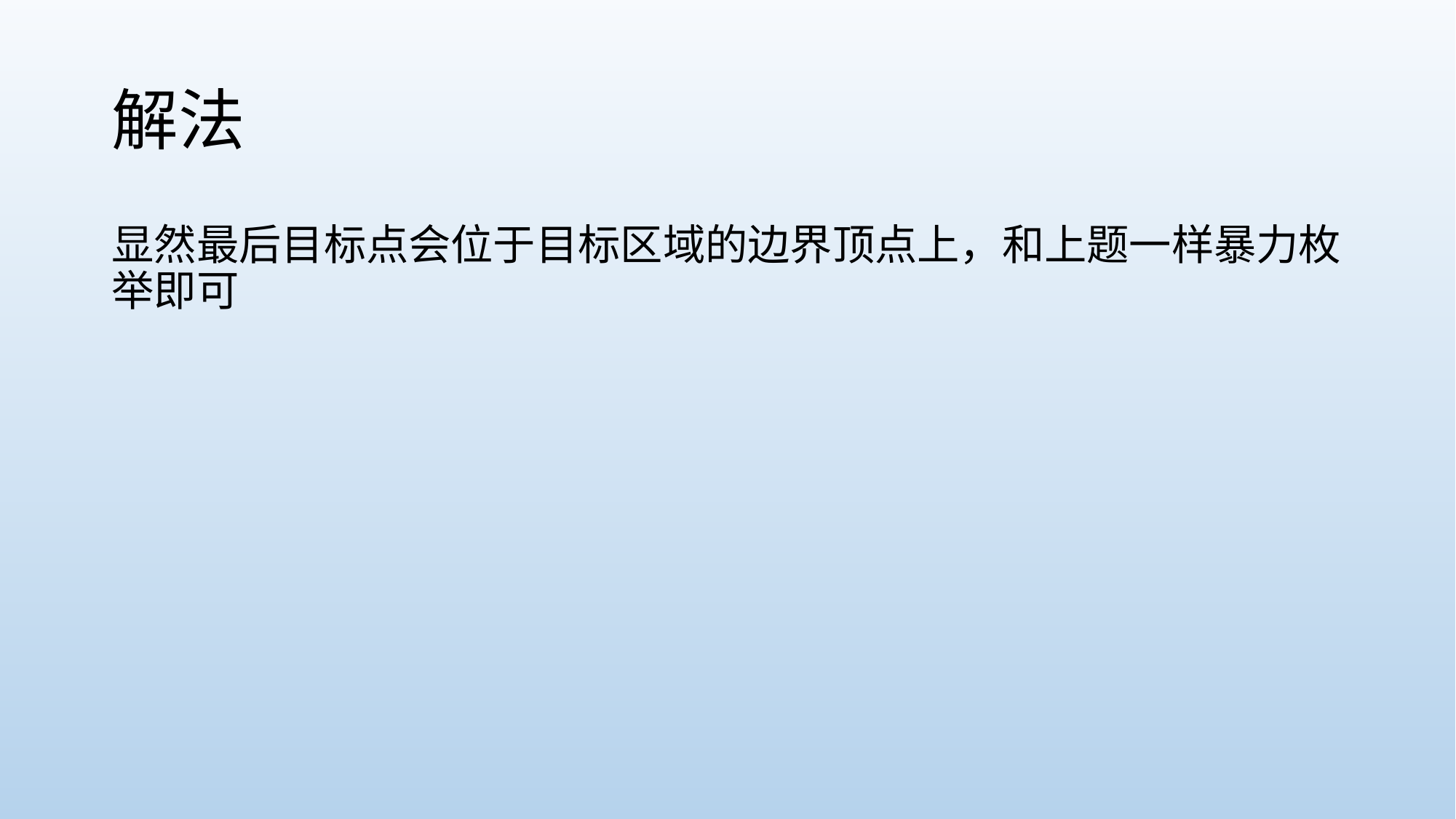

# 解法
显然最后目标点会位于目标区域的边界顶点上，和上题一样暴力枚举即可